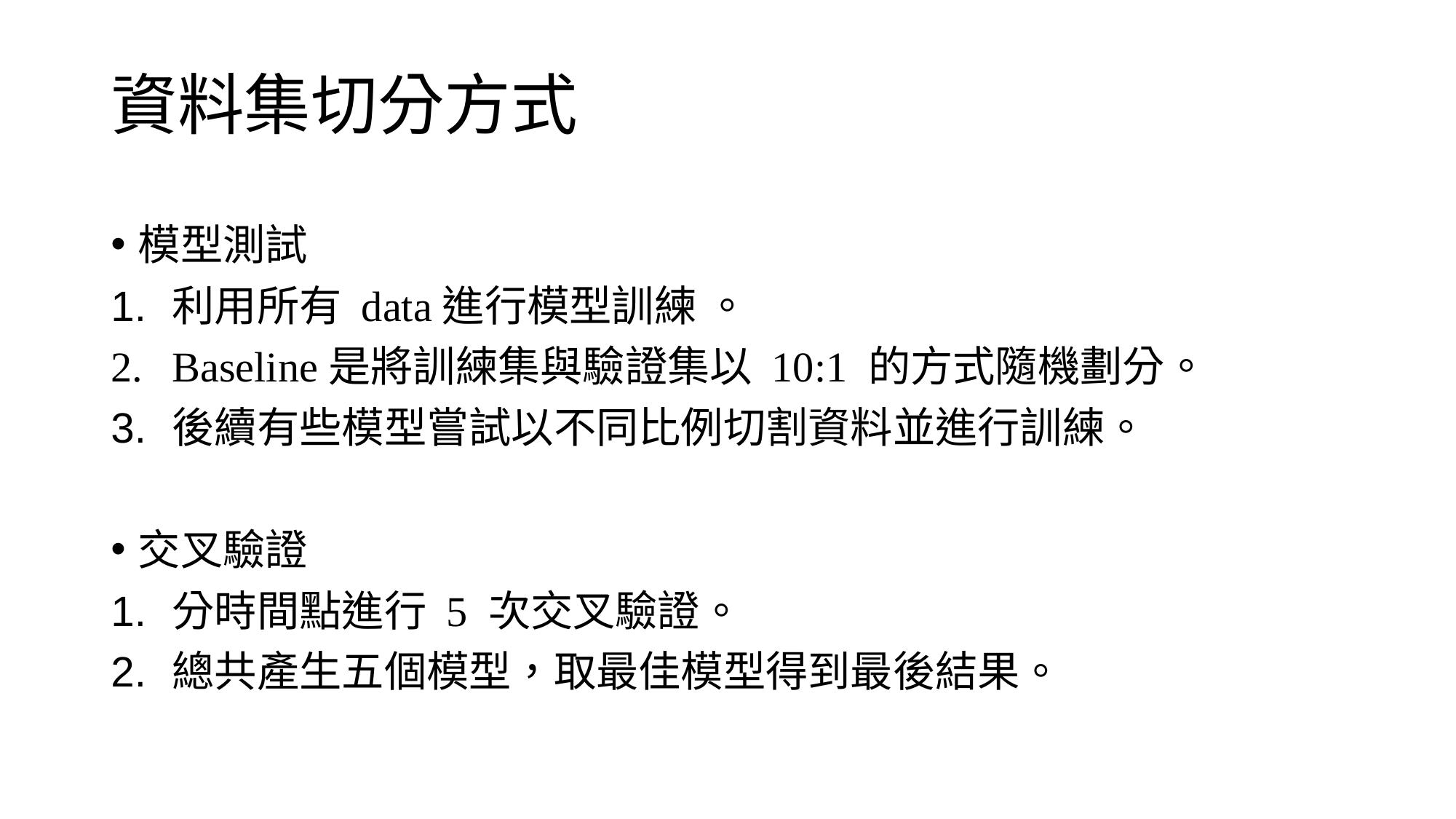

# 資料集切分方式
模型測試
利用所有 data進行模型訓練 。
Baseline是將訓練集與驗證集以 10:1 的方式隨機劃分。
後續有些模型嘗試以不同比例切割資料並進行訓練。

交叉驗證
分時間點進行 5 次交叉驗證。
總共產生五個模型，取最佳模型得到最後結果。